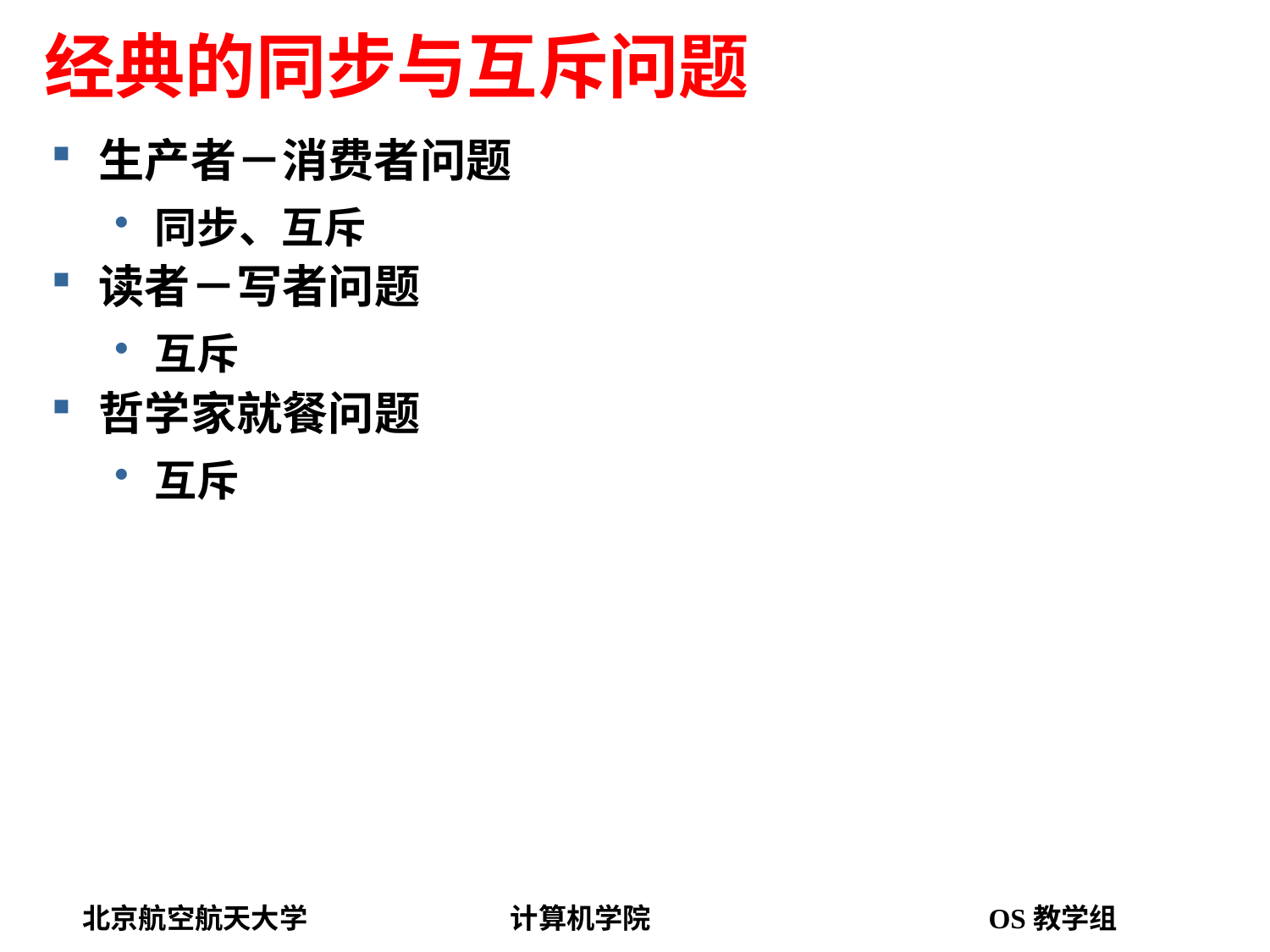

# 经典的同步与互斥问题
生产者－消费者问题
同步、互斥
读者－写者问题
互斥
哲学家就餐问题
互斥